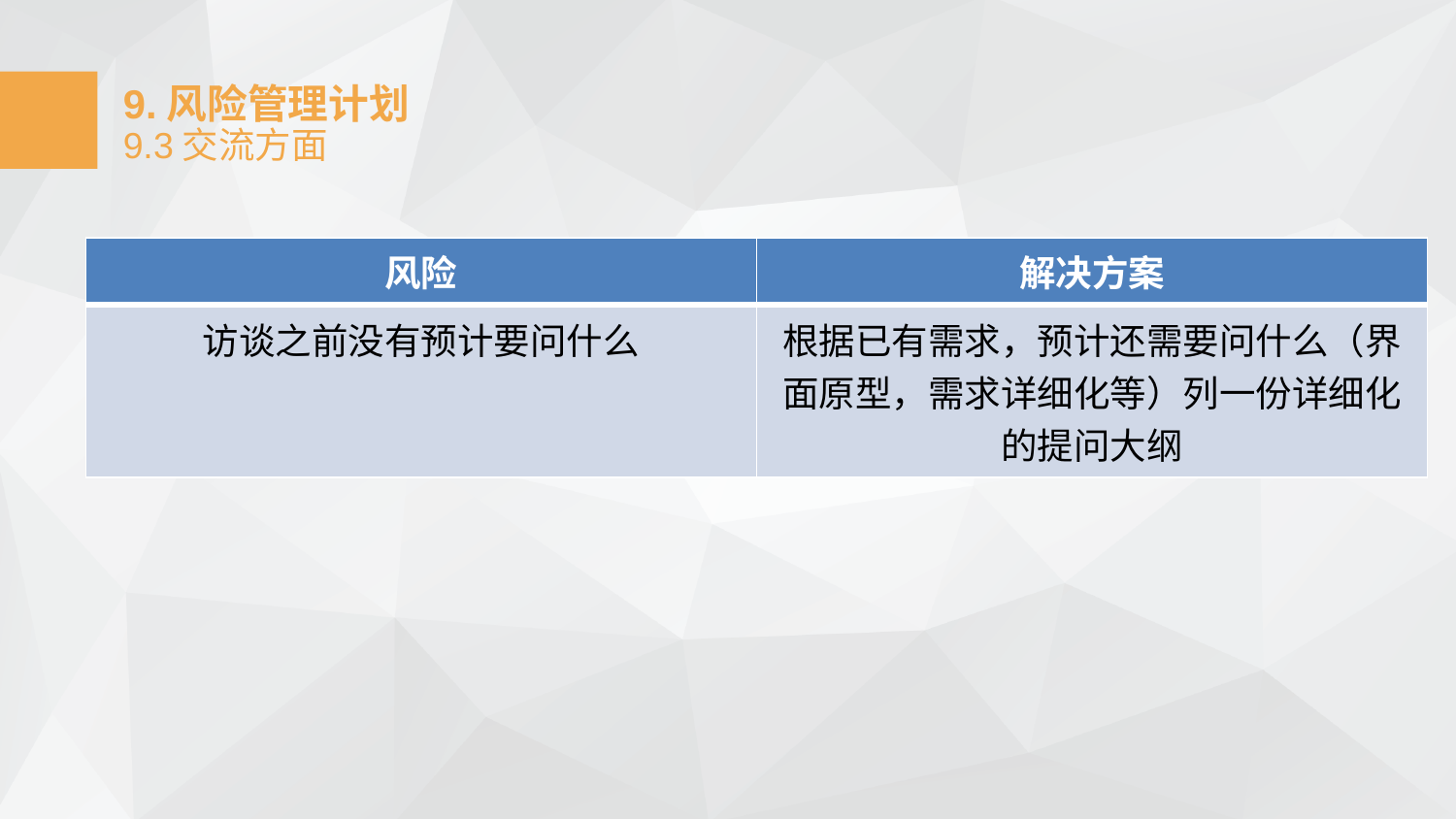

9.风险管理计划
9.3交流方面
| 风险 | 解决方案 |
| --- | --- |
| 访谈之前没有预计要问什么 | 根据已有需求，预计还需要问什么（界面原型，需求详细化等）列一份详细化的提问大纲 |